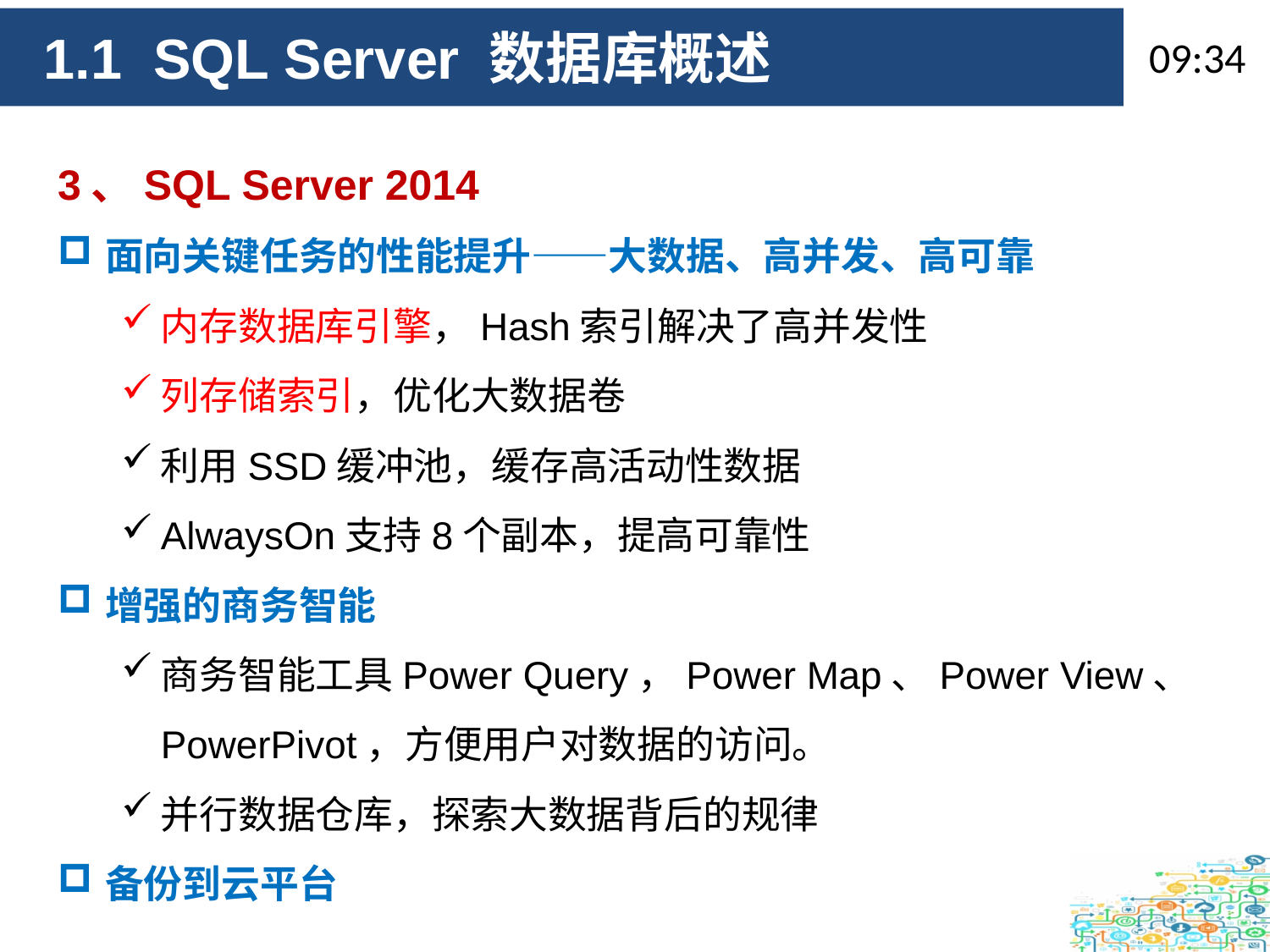

09:34
  1.1  SQL Server 数据库概述
3、SQL Server 2014
面向关键任务的性能提升——大数据、高并发、高可靠
内存数据库引擎，Hash索引解决了高并发性
列存储索引，优化大数据卷
利用SSD缓冲池，缓存高活动性数据
AlwaysOn支持8个副本，提高可靠性
增强的商务智能
商务智能工具Power Query，Power Map、Power View、PowerPivot，方便用户对数据的访问。
并行数据仓库，探索大数据背后的规律
备份到云平台